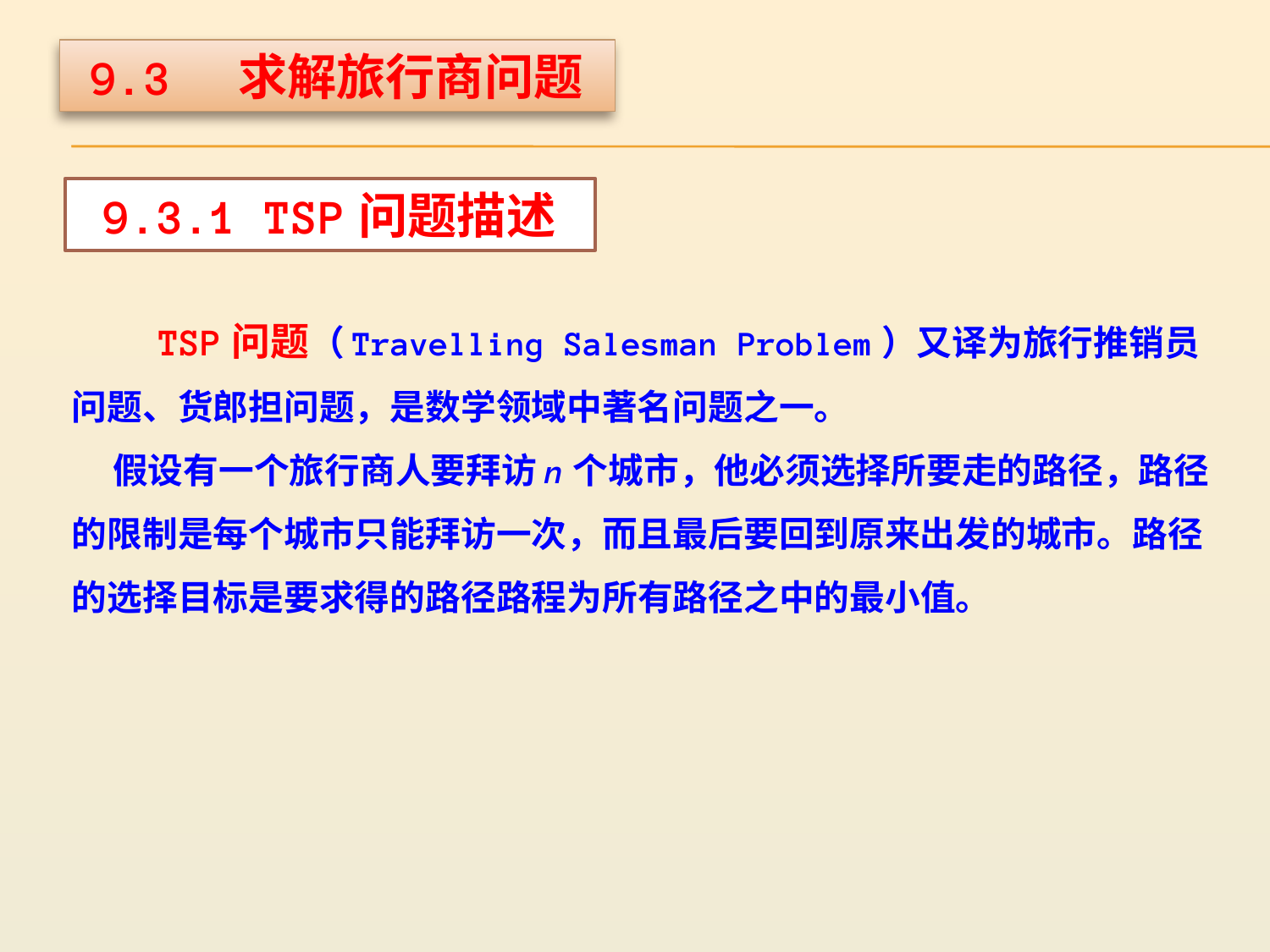

9.3  求解旅行商问题
9.3.1 TSP问题描述
　　TSP问题（Travelling Salesman Problem）又译为旅行推销员问题、货郎担问题，是数学领域中著名问题之一。
    假设有一个旅行商人要拜访n个城市，他必须选择所要走的路径，路径的限制是每个城市只能拜访一次，而且最后要回到原来出发的城市。路径的选择目标是要求得的路径路程为所有路径之中的最小值。